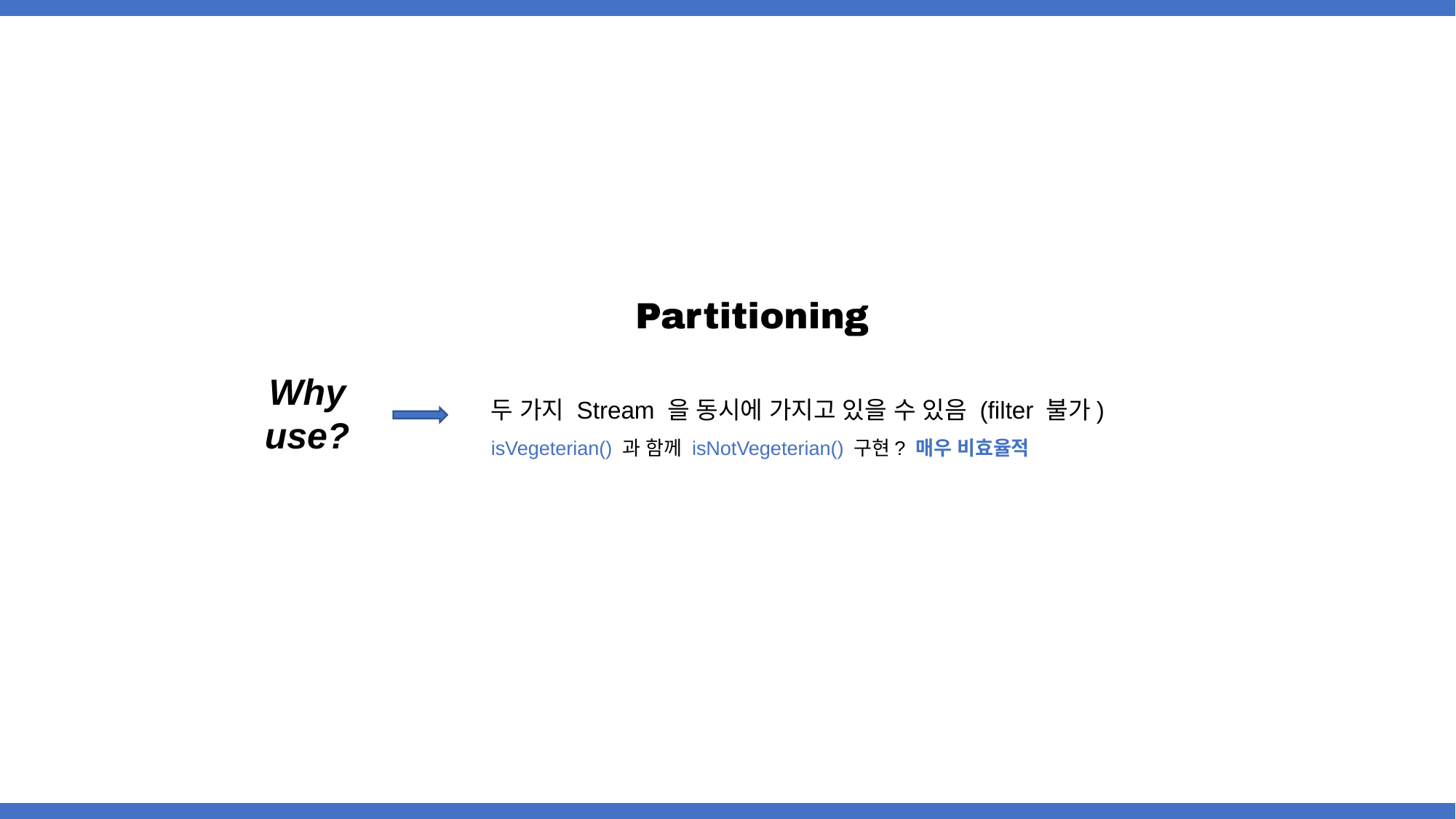

Partitioning
Why use?
두 가지 Stream 을 동시에 가지고 있을 수 있음 (filter 불가)

isVegeterian() 과 함께 isNotVegeterian() 구현? 매우 비효율적